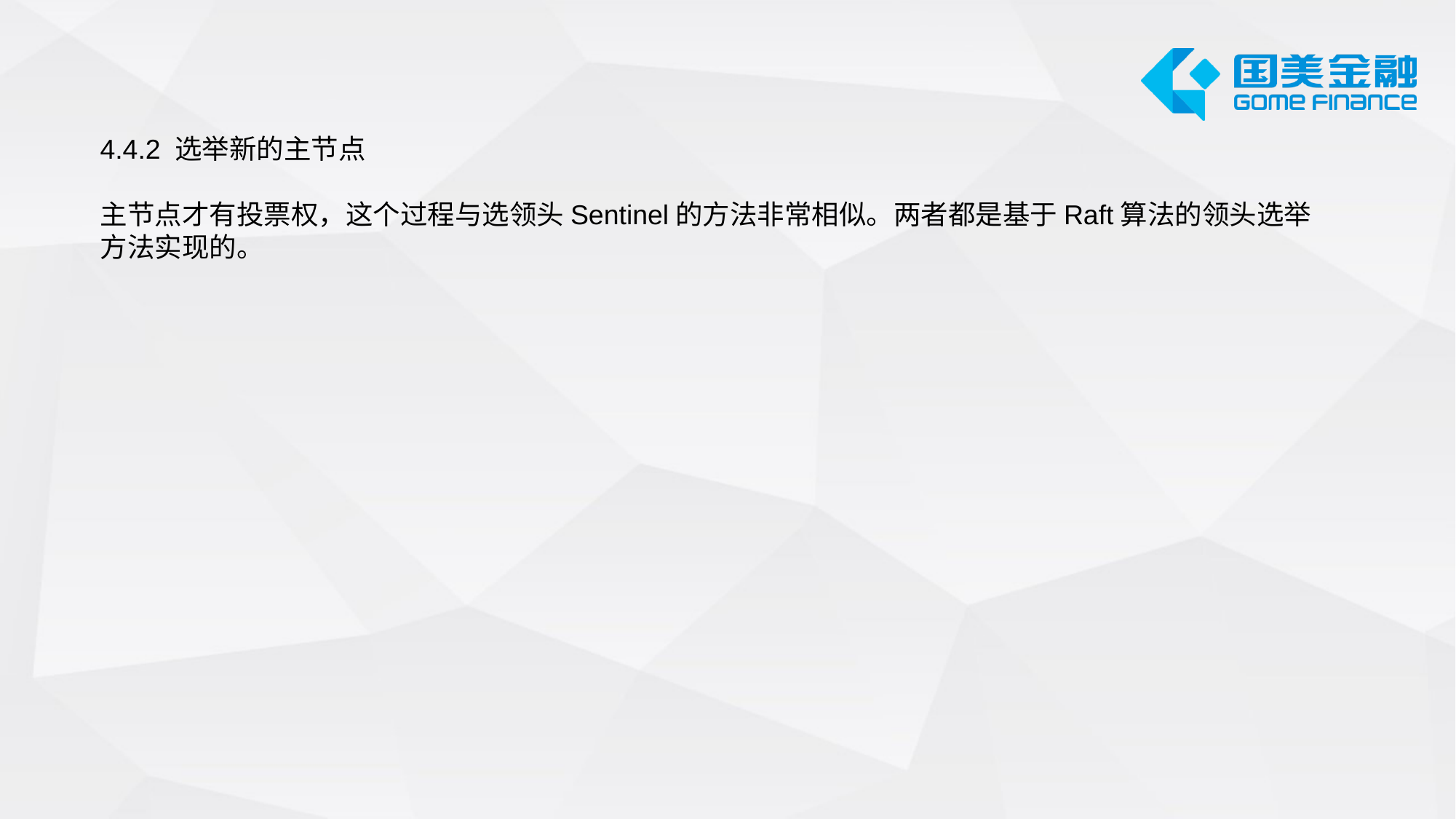

4.4.2 选举新的主节点

主节点才有投票权，这个过程与选领头Sentinel的方法非常相似。两者都是基于Raft算法的领头选举方法实现的。